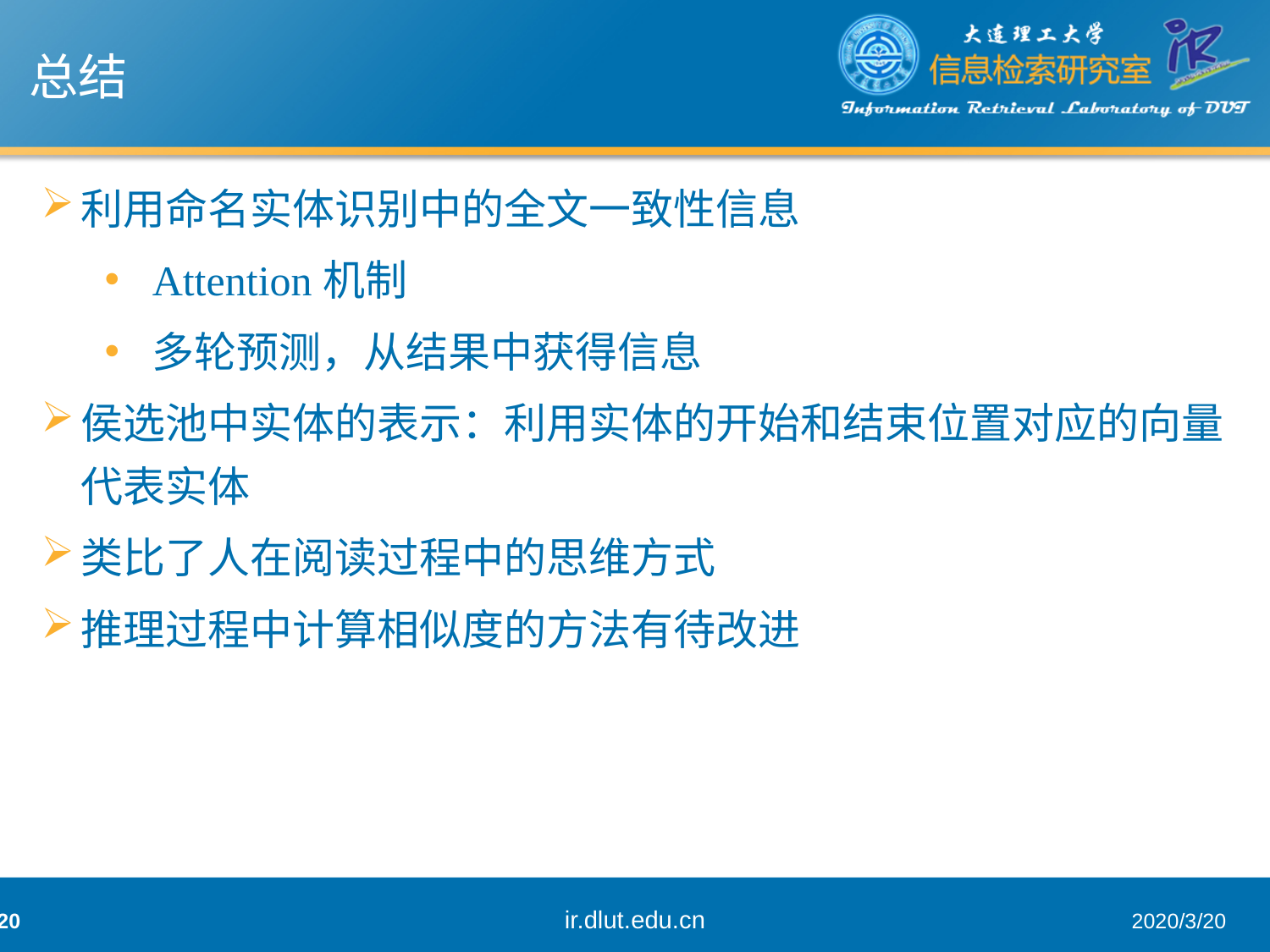

总结
利用命名实体识别中的全文一致性信息
Attention机制
多轮预测，从结果中获得信息
侯选池中实体的表示：利用实体的开始和结束位置对应的向量代表实体
类比了人在阅读过程中的思维方式
推理过程中计算相似度的方法有待改进